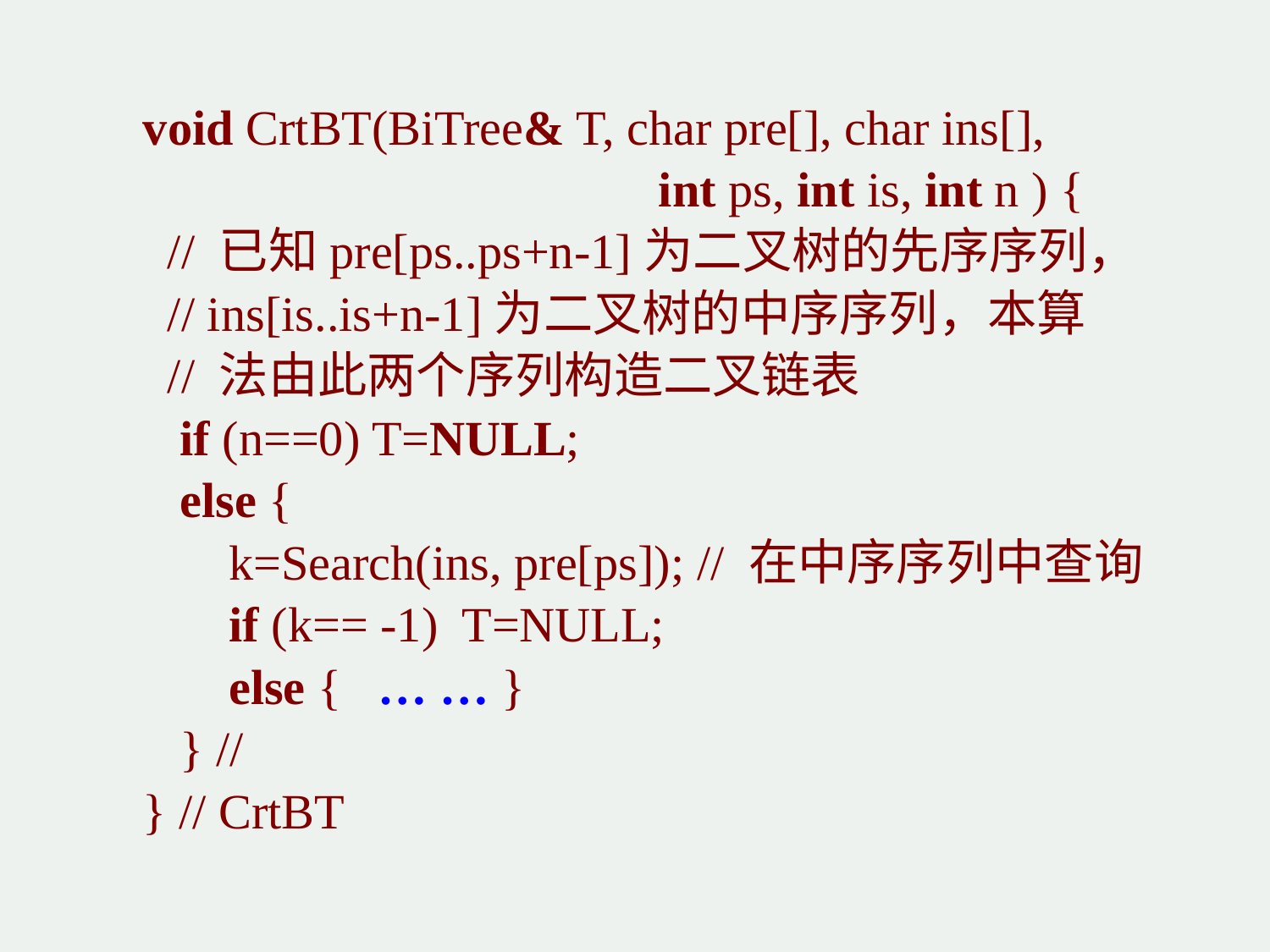

void CrtBT(BiTree& T, char pre[], char ins[],
                                          int ps, int is, int n ) {
  // 已知pre[ps..ps+n-1]为二叉树的先序序列，
  // ins[is..is+n-1]为二叉树的中序序列，本算
  // 法由此两个序列构造二叉链表
   if (n==0) T=NULL;
   else {
       k=Search(ins, pre[ps]); // 在中序序列中查询
       if (k== -1)  T=NULL;
       else {   … … }
   } //
} // CrtBT